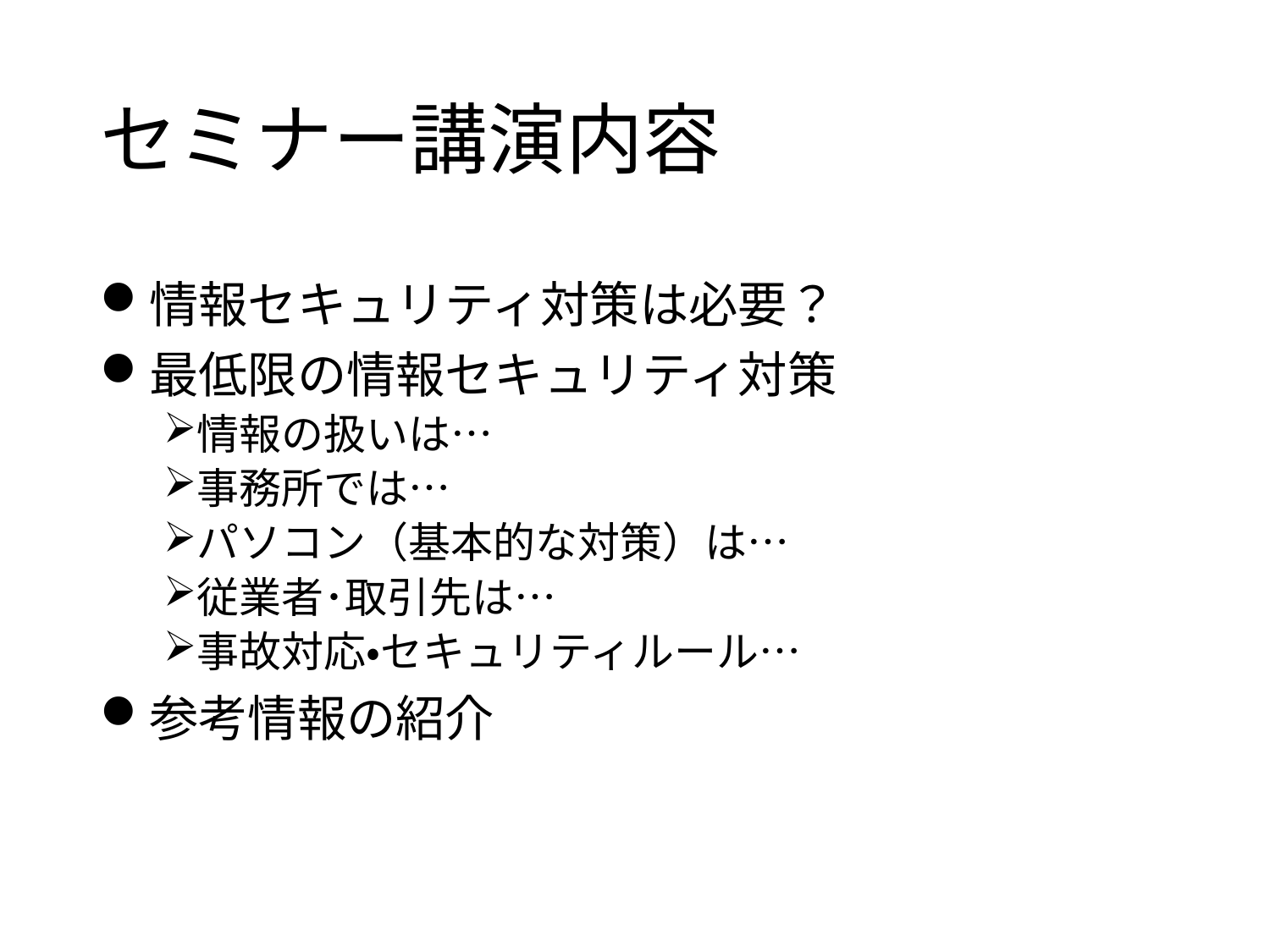

# セミナー講演内容

情報セキュリティ対策は必要？
最低限の情報セキュリティ対策
情報の扱いは…
事務所では…
パソコン（基本的な対策）は…
従業者･取引先は…
事故対応・セキュリティルール…
参考情報の紹介